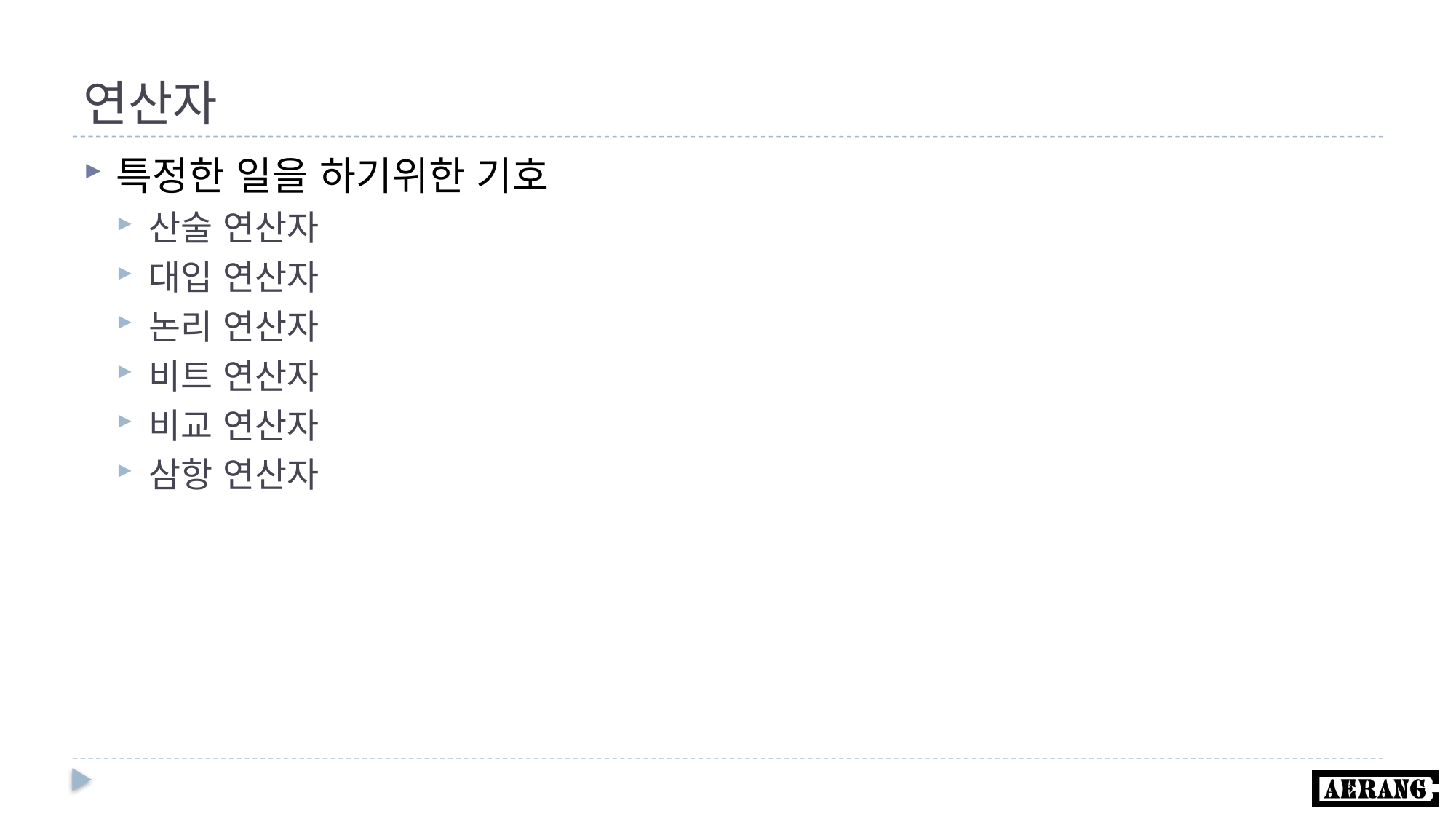

# 연산자
특정한 일을 하기위한 기호
산술 연산자
대입 연산자
논리 연산자
비트 연산자
비교 연산자
삼항 연산자